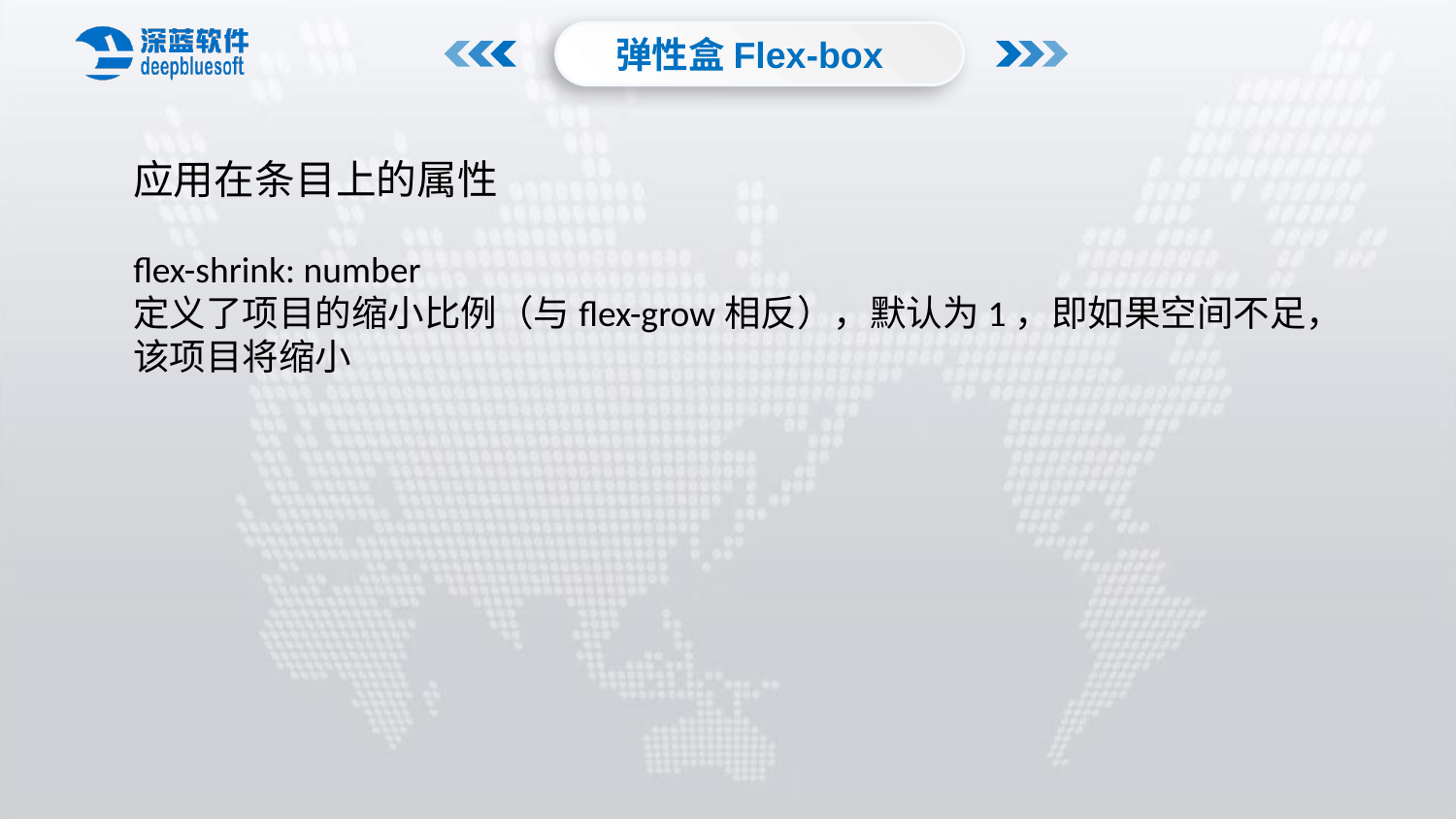

弹性盒Flex-box

应用在条目上的属性

flex-shrink: number
定义了项目的缩小比例（与flex-grow相反），默认为1，即如果空间不足，该项目将缩小